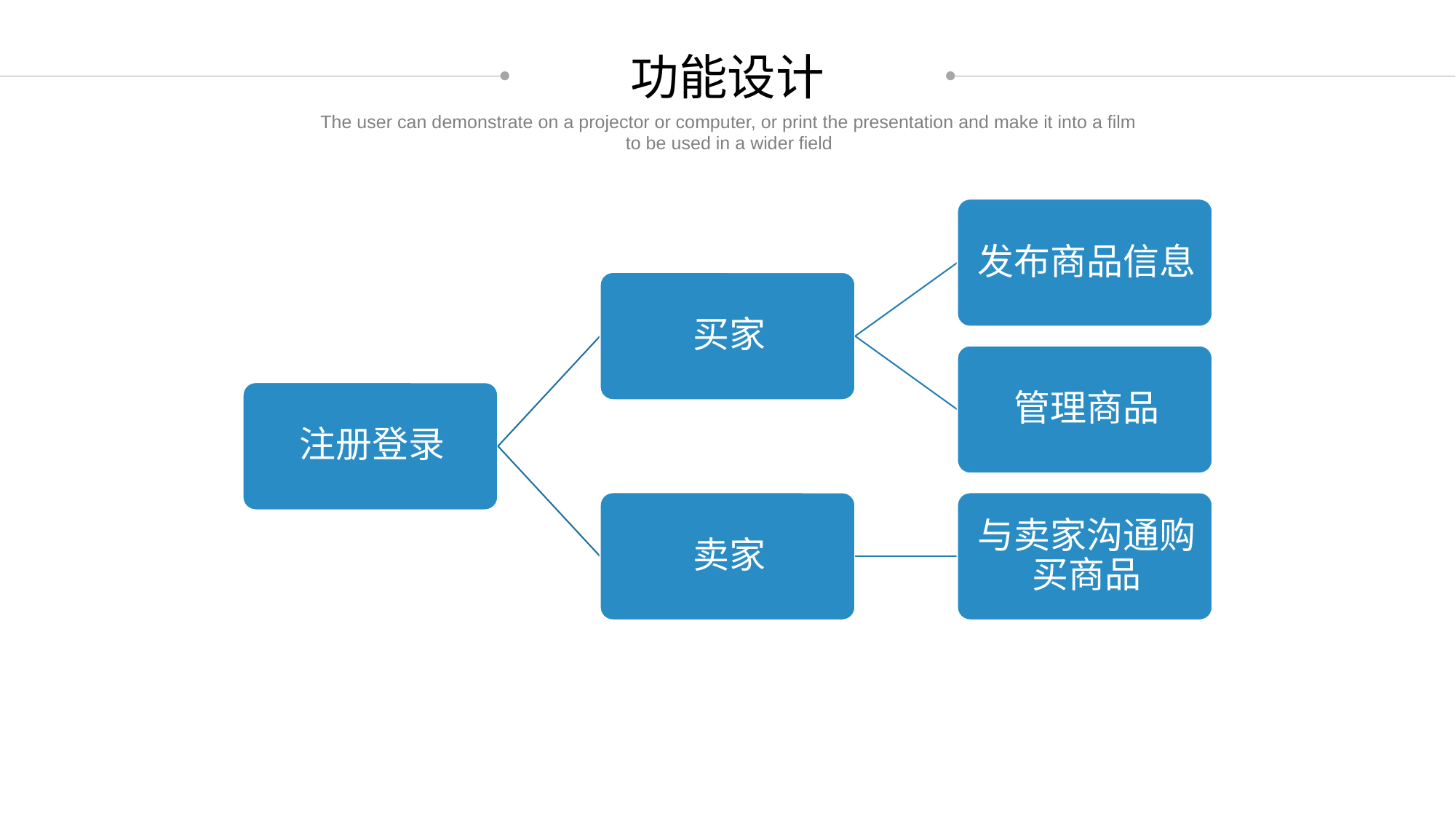

功能设计
注册登录

买家

发布商品信息

管理商品

卖家

与卖家沟通购买商品
The user can demonstrate on a projector or computer, or print the presentation and make it into a film to be used in a wider field